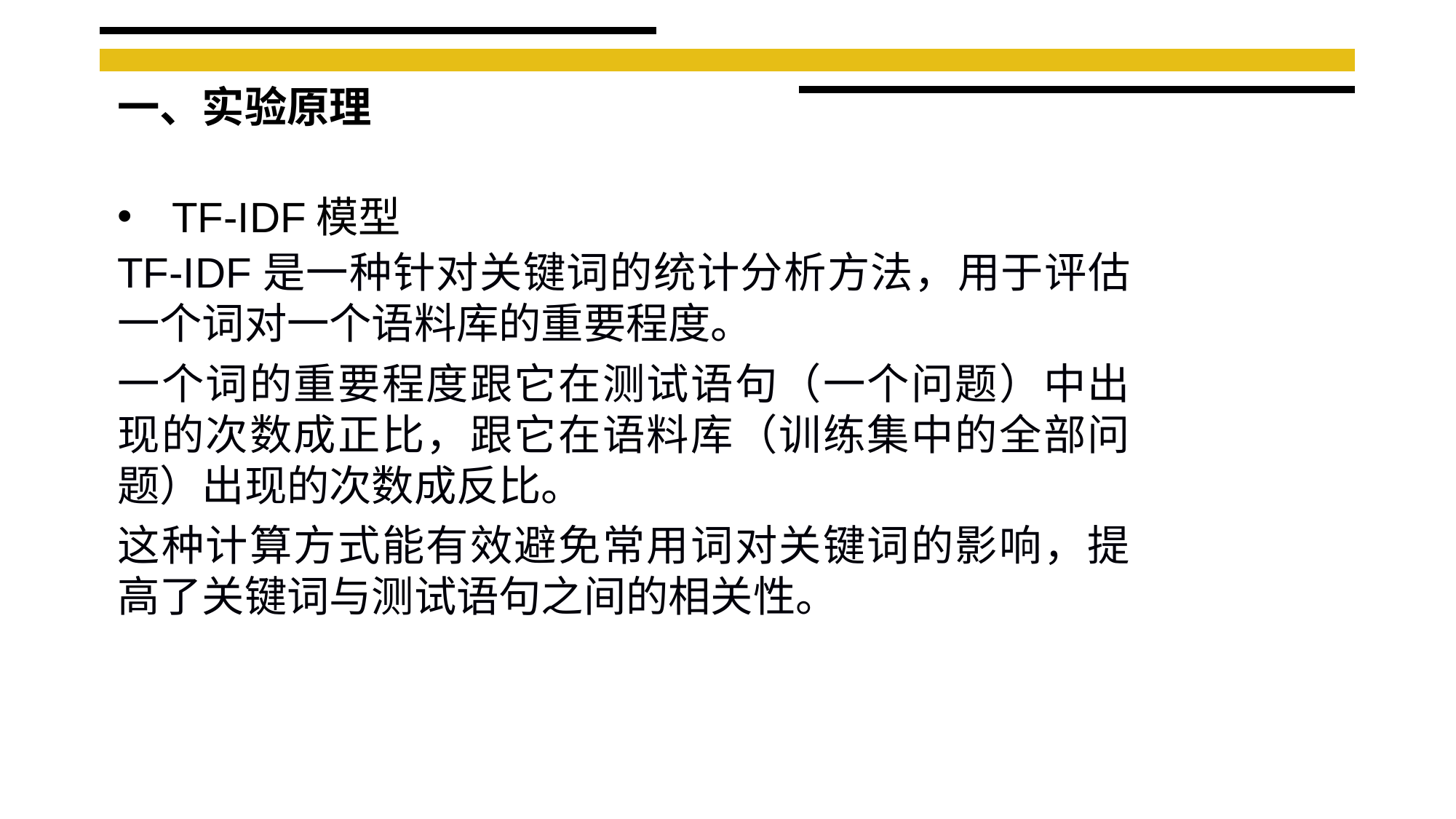

一、实验原理
TF-IDF模型
TF-IDF是一种针对关键词的统计分析方法，用于评估一个词对一个语料库的重要程度。
一个词的重要程度跟它在测试语句（一个问题）中出现的次数成正比，跟它在语料库（训练集中的全部问题）出现的次数成反比。
这种计算方式能有效避免常用词对关键词的影响，提高了关键词与测试语句之间的相关性。